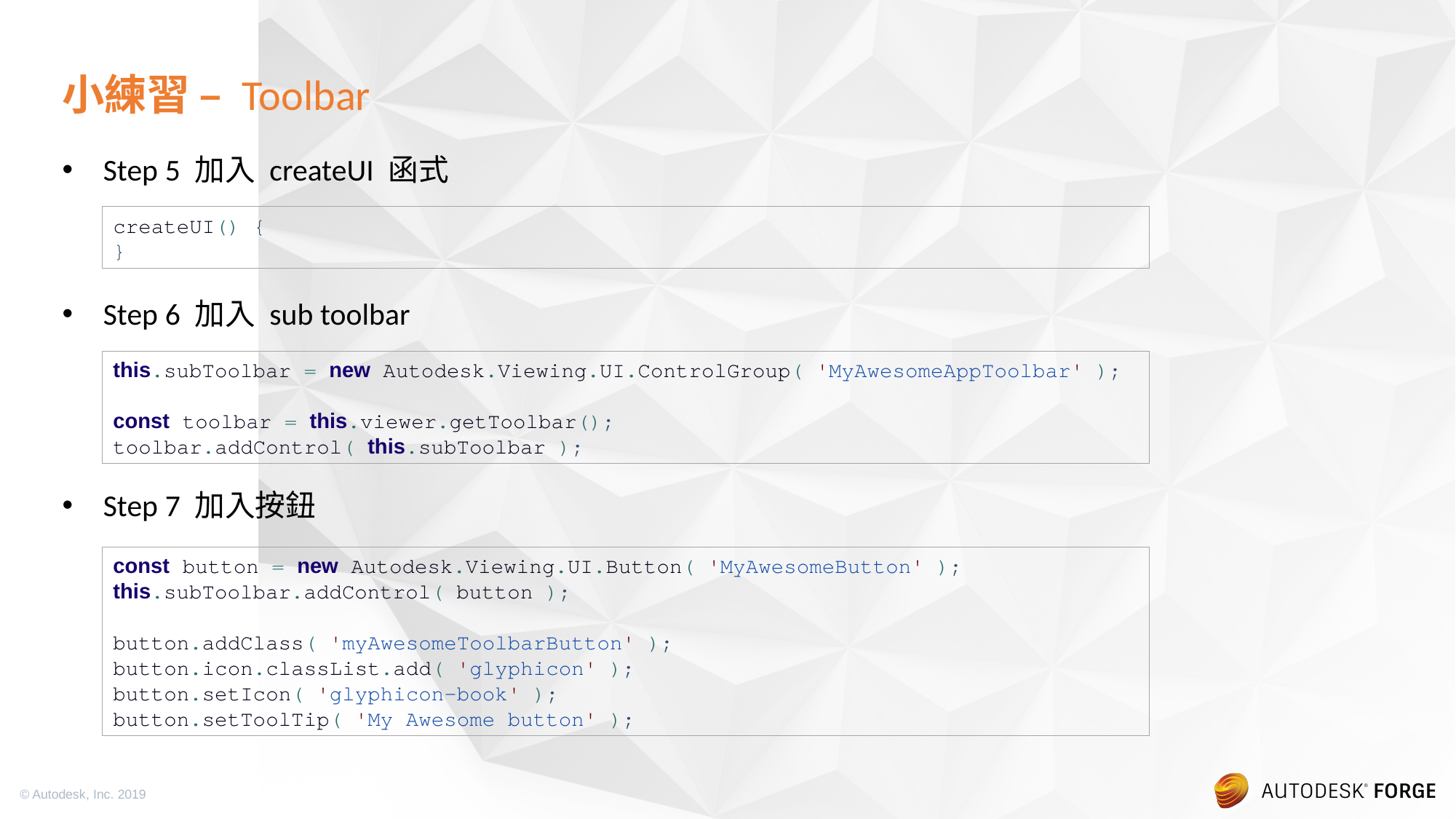

# 小練習 – Toolbar
Step 5 加入 createUI 函式

Step 6 加入 sub toolbar

Step 7 加入按鈕
createUI() {
}
this.subToolbar = new Autodesk.Viewing.UI.ControlGroup( 'MyAwesomeAppToolbar' );

const toolbar = this.viewer.getToolbar();
toolbar.addControl( this.subToolbar );
const button = new Autodesk.Viewing.UI.Button( 'MyAwesomeButton' );
this.subToolbar.addControl( button );

button.addClass( 'myAwesomeToolbarButton' );
button.icon.classList.add( 'glyphicon' );
button.setIcon( 'glyphicon-book' );
button.setToolTip( 'My Awesome button' );